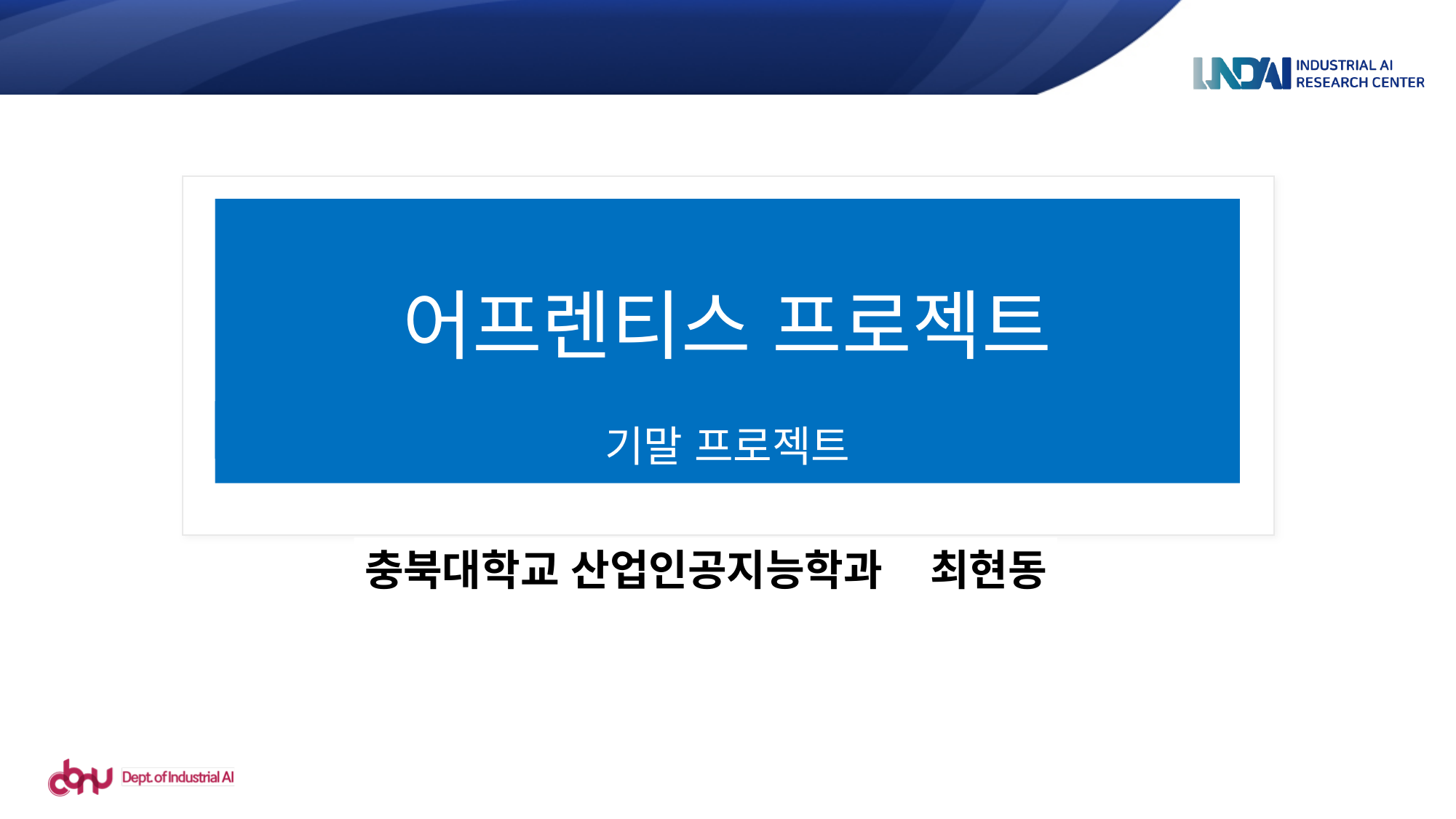

# 어프렌티스 프로젝트
기말 프로젝트
충북대학교 산업인공지능학과    최현동